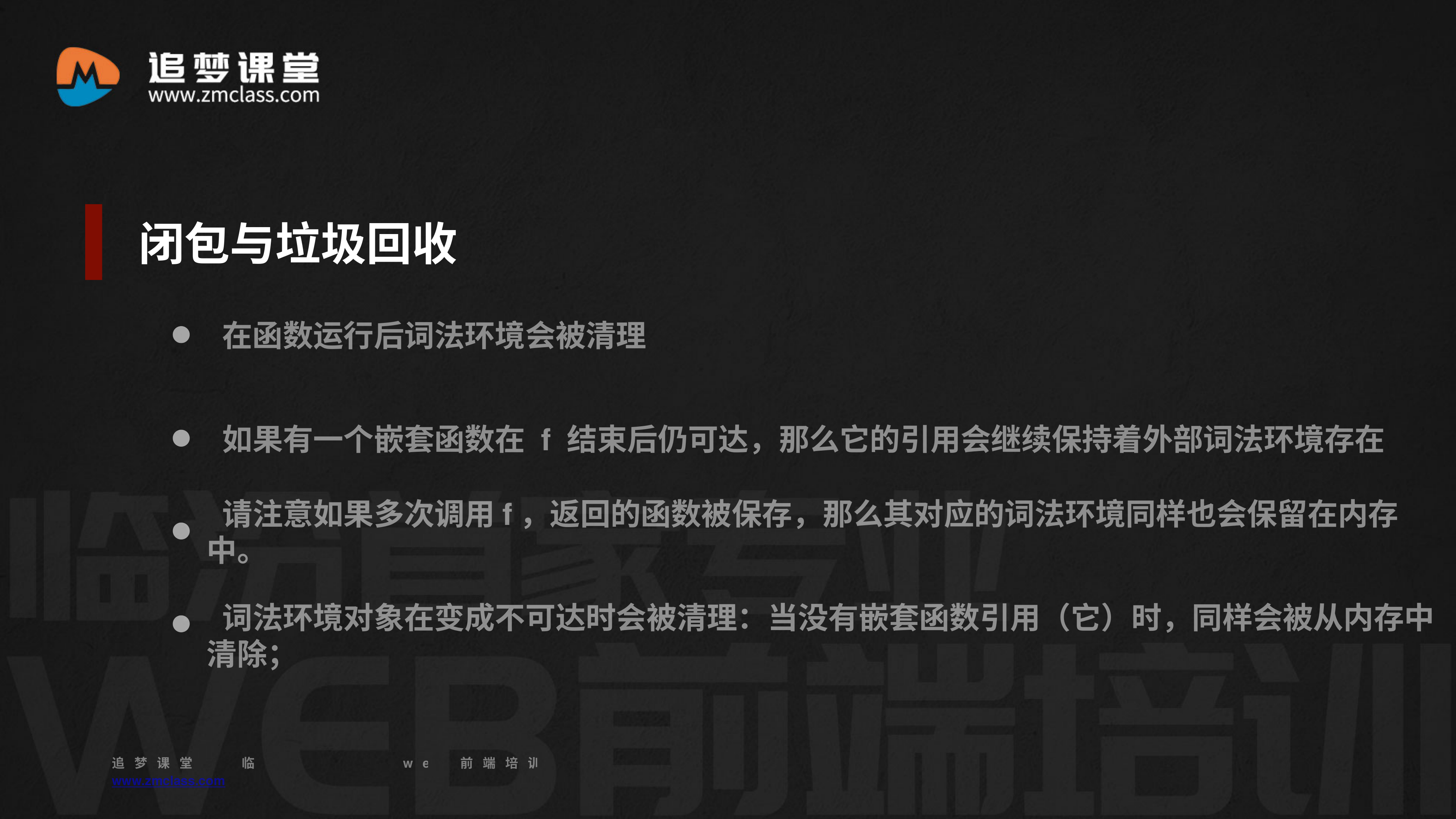

闭包与垃圾回收
 在函数运行后词法环境会被清理

 如果有一个嵌套函数在 f 结束后仍可达，那么它的引用会继续保持着外部词法环境存在

 请注意如果多次调用f，返回的函数被保存，那么其对应的词法环境同样也会保留在内存中。

 词法环境对象在变成不可达时会被清理：当没有嵌套函数引用（它）时，同样会被从内存中清除；

追梦课堂   临汾首家专业的web前端培训机构                                                          www.zmclass.com
49